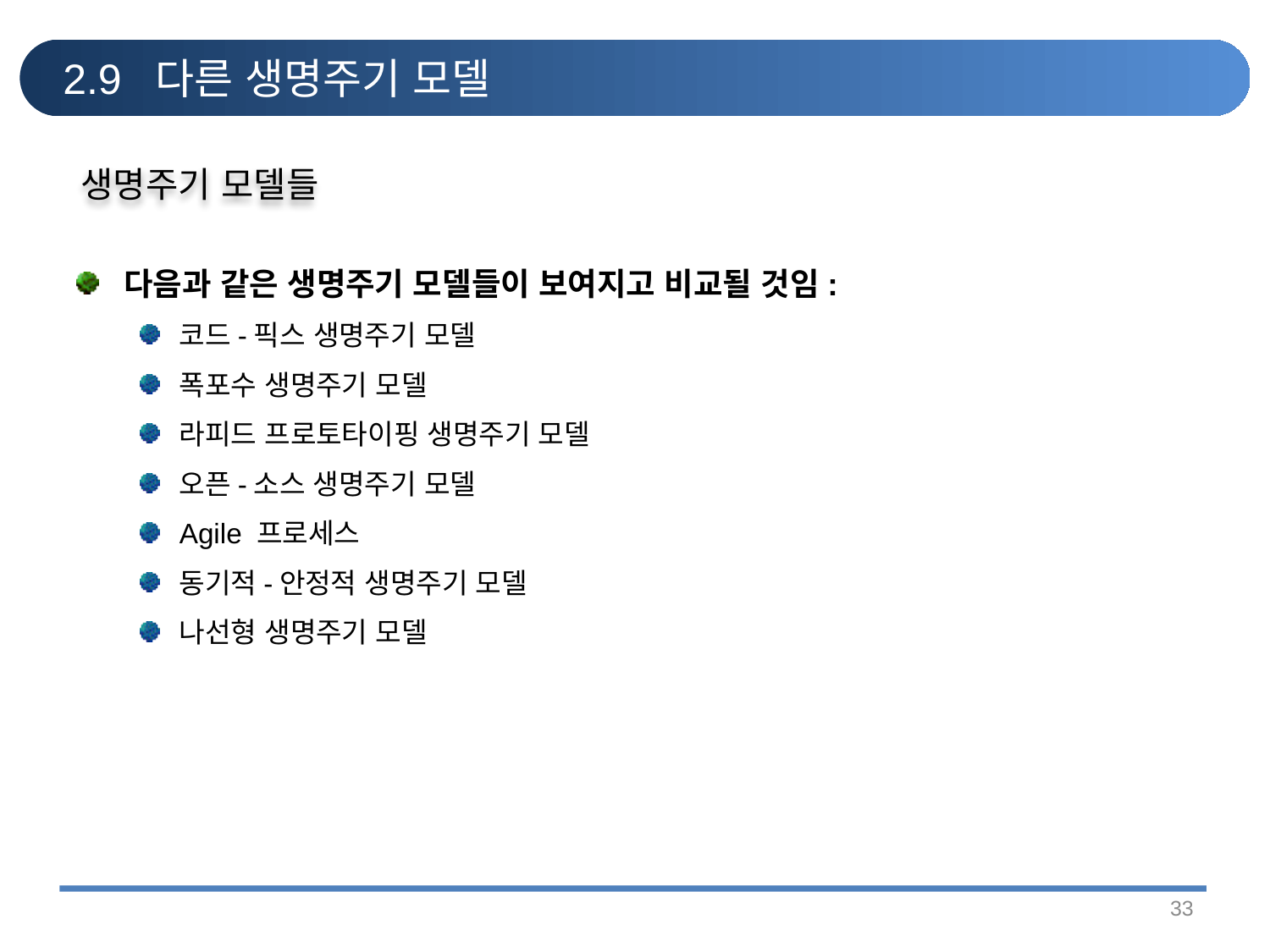

# 2.9  다른 생명주기 모델
생명주기 모델들
다음과 같은 생명주기 모델들이 보여지고 비교될 것임:
코드-픽스 생명주기 모델
폭포수 생명주기 모델
라피드 프로토타이핑 생명주기 모델
오픈-소스 생명주기 모델
Agile 프로세스
동기적-안정적 생명주기 모델
나선형 생명주기 모델

33